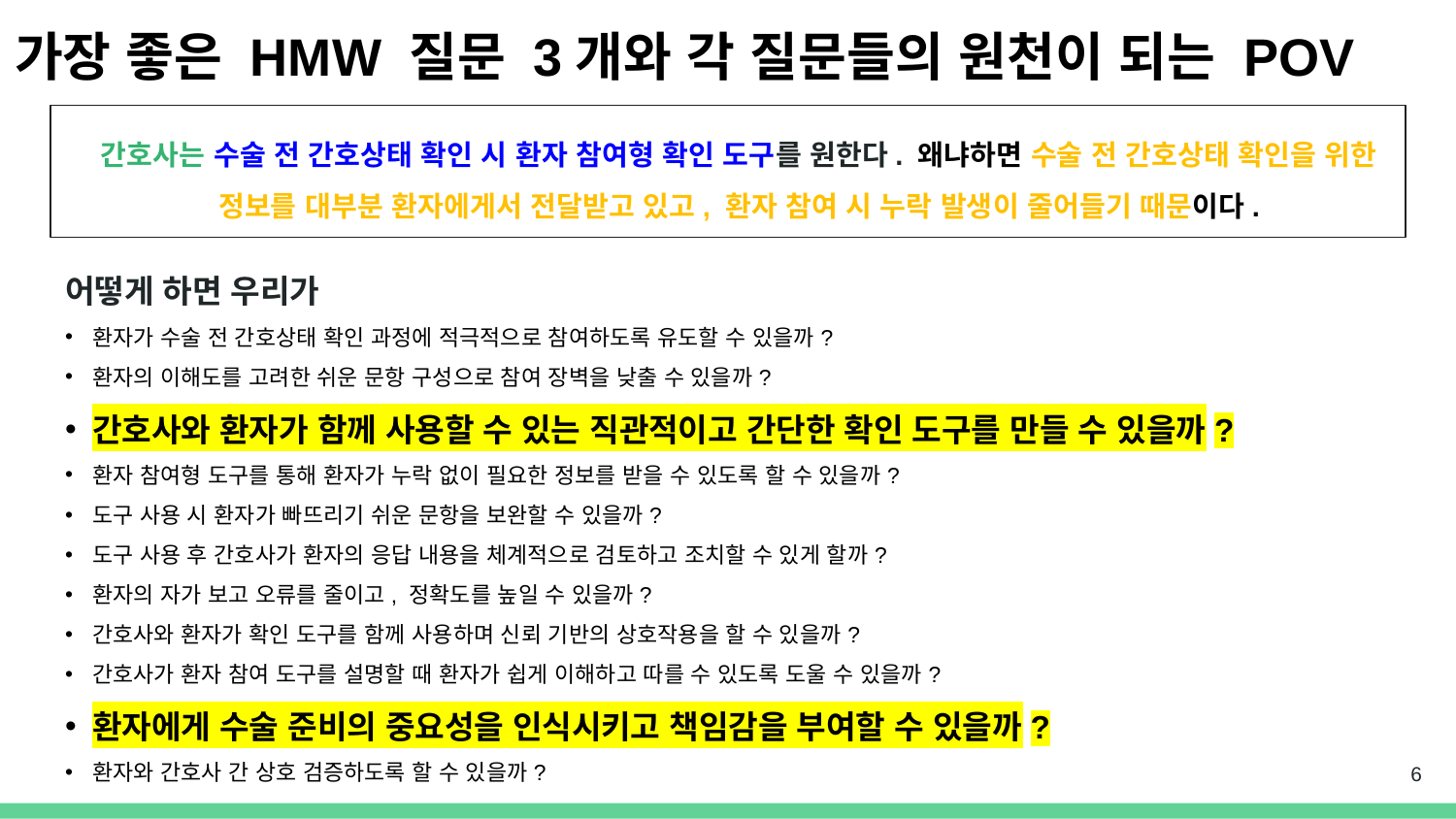

# 가장 좋은 HMW 질문 3개와 각 질문들의 원천이 되는 POV
간호사는 수술 전 간호상태 확인 시 환자 참여형 확인 도구를 원한다. 왜냐하면 수술 전 간호상태 확인을 위한 정보를 대부분 환자에게서 전달받고 있고, 환자 참여 시 누락 발생이 줄어들기 때문이다.
어떻게 하면 우리가
환자가 수술 전 간호상태 확인 과정에 적극적으로 참여하도록 유도할 수 있을까?
환자의 이해도를 고려한 쉬운 문항 구성으로 참여 장벽을 낮출 수 있을까?
간호사와 환자가 함께 사용할 수 있는 직관적이고 간단한 확인 도구를 만들 수 있을까?
환자 참여형 도구를 통해 환자가 누락 없이 필요한 정보를 받을 수 있도록 할 수 있을까?
도구 사용 시 환자가 빠뜨리기 쉬운 문항을 보완할 수 있을까?
도구 사용 후 간호사가 환자의 응답 내용을 체계적으로 검토하고 조치할 수 있게 할까?
환자의 자가 보고 오류를 줄이고, 정확도를 높일 수 있을까?
간호사와 환자가 확인 도구를 함께 사용하며 신뢰 기반의 상호작용을 할 수 있을까?
간호사가 환자 참여 도구를 설명할 때 환자가 쉽게 이해하고 따를 수 있도록 도울 수 있을까?
환자에게 수술 준비의 중요성을 인식시키고 책임감을 부여할 수 있을까?
환자와 간호사 간 상호 검증하도록 할 수 있을까?
6